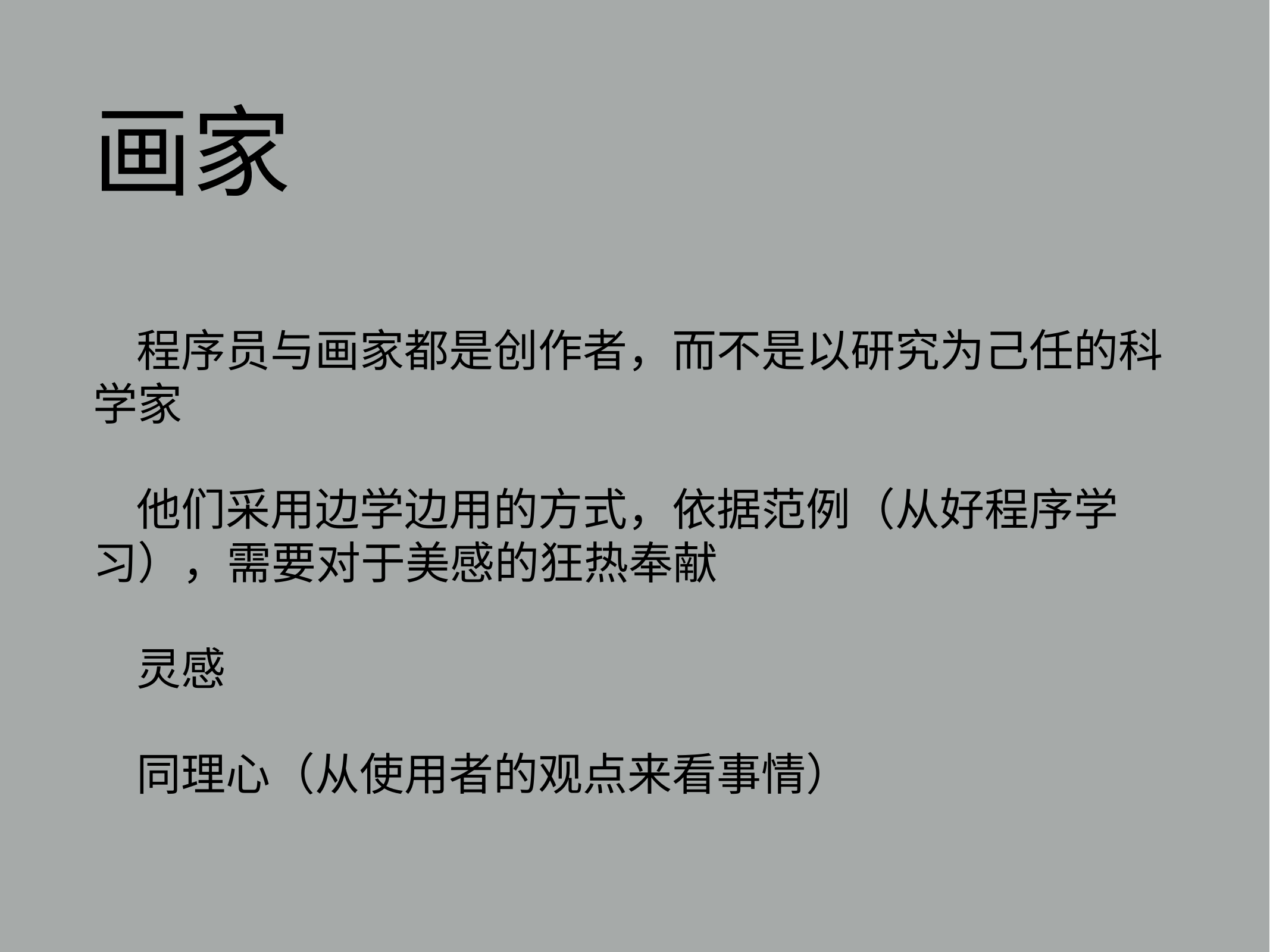

# 画家
程序员与画家都是创作者，而不是以研究为己任的科学家
他们采用边学边用的方式，依据范例（从好程序学习），需要对于美感的狂热奉献
灵感
同理心（从使用者的观点来看事情）